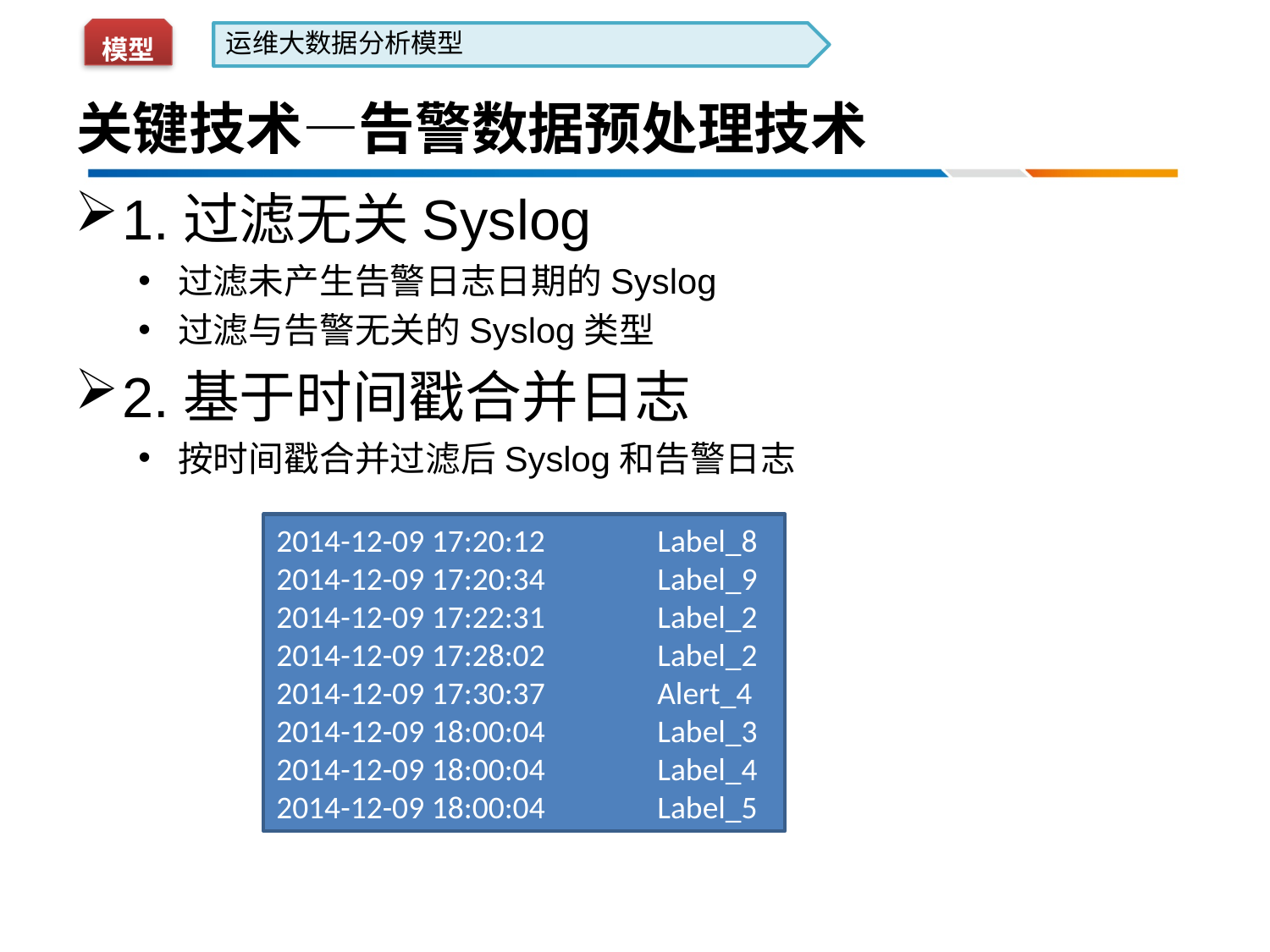

模型
运维大数据分析模型

# 关键技术—告警数据预处理技术
1.过滤无关Syslog
过滤未产生告警日志日期的Syslog
过滤与告警无关的Syslog类型
2.基于时间戳合并日志
按时间戳合并过滤后Syslog和告警日志

2014-12-09 17:20:12 	Label_8
2014-12-09 17:20:34 	Label_9
2014-12-09 17:22:31 	Label_2
2014-12-09 17:28:02 	Label_2
2014-12-09 17:30:37	Alert_4
2014-12-09 18:00:04	Label_3
2014-12-09 18:00:04	Label_4
2014-12-09 18:00:04	Label_5